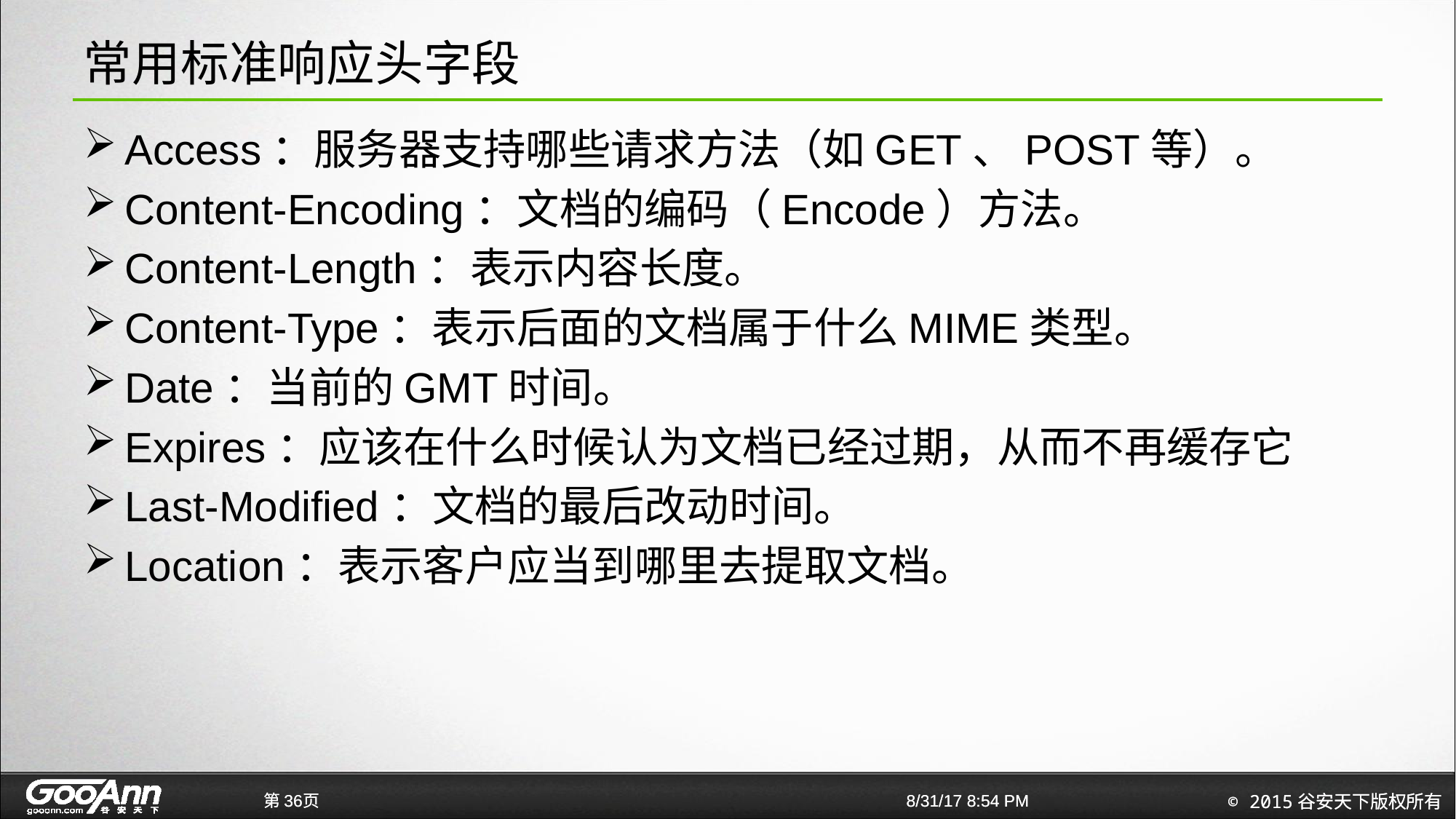

# 常用标准响应头字段
Access：服务器支持哪些请求方法（如GET、POST等）。
Content-Encoding：文档的编码（Encode）方法。
Content-Length：表示内容长度。
Content-Type：表示后面的文档属于什么MIME类型。
Date：当前的GMT时间。
Expires：应该在什么时候认为文档已经过期，从而不再缓存它
Last-Modified：文档的最后改动时间。
Location：表示客户应当到哪里去提取文档。